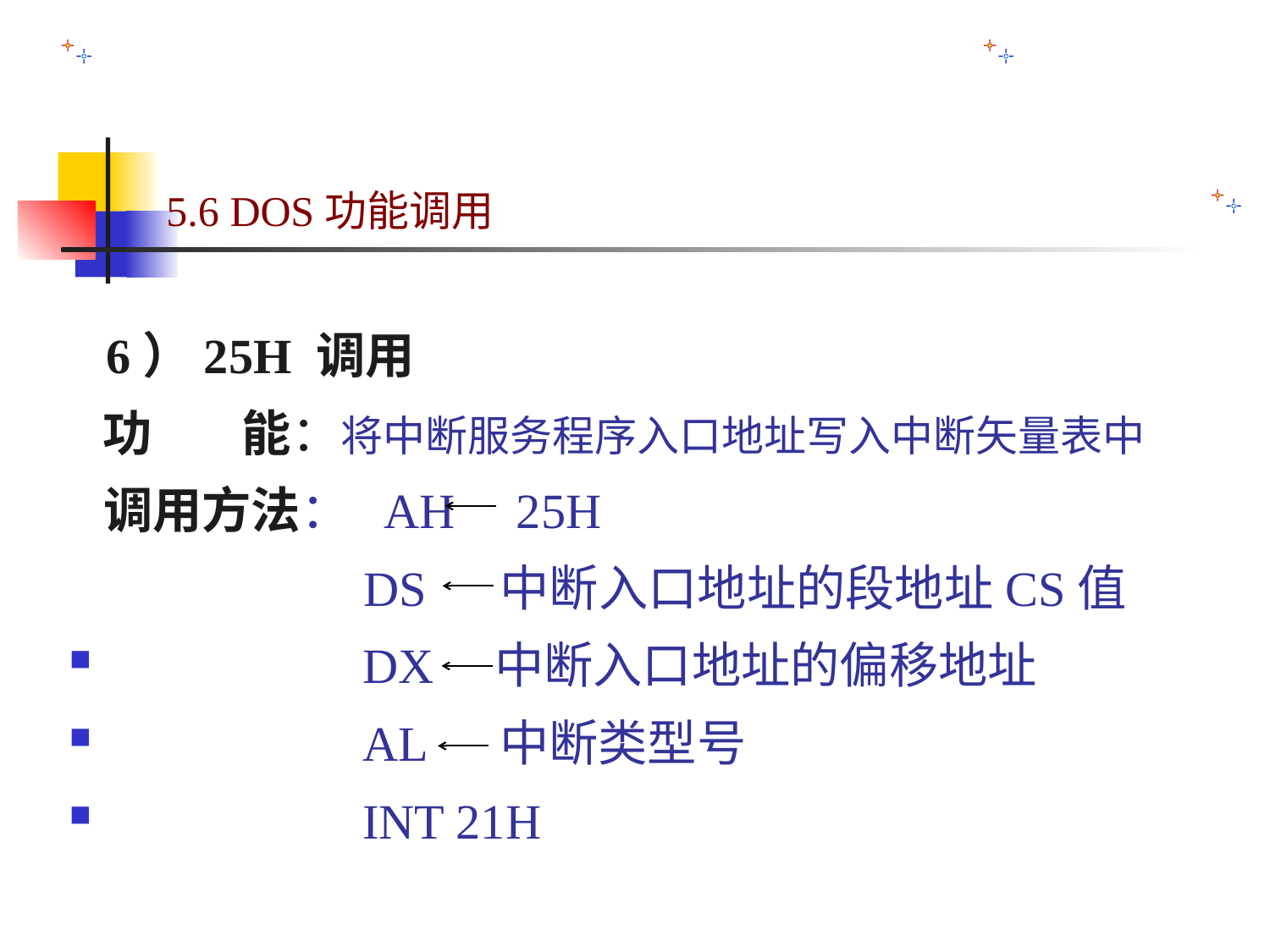

5.6 DOS功能调用
   6）25H 调用
  功        能：将中断服务程序入口地址写入中断矢量表中
  调用方法：  AH     25H
                        DS     中断入口地址的段地址CS值
                    DX    中断入口地址的偏移地址
                    AL     中断类型号
                    INT 21H